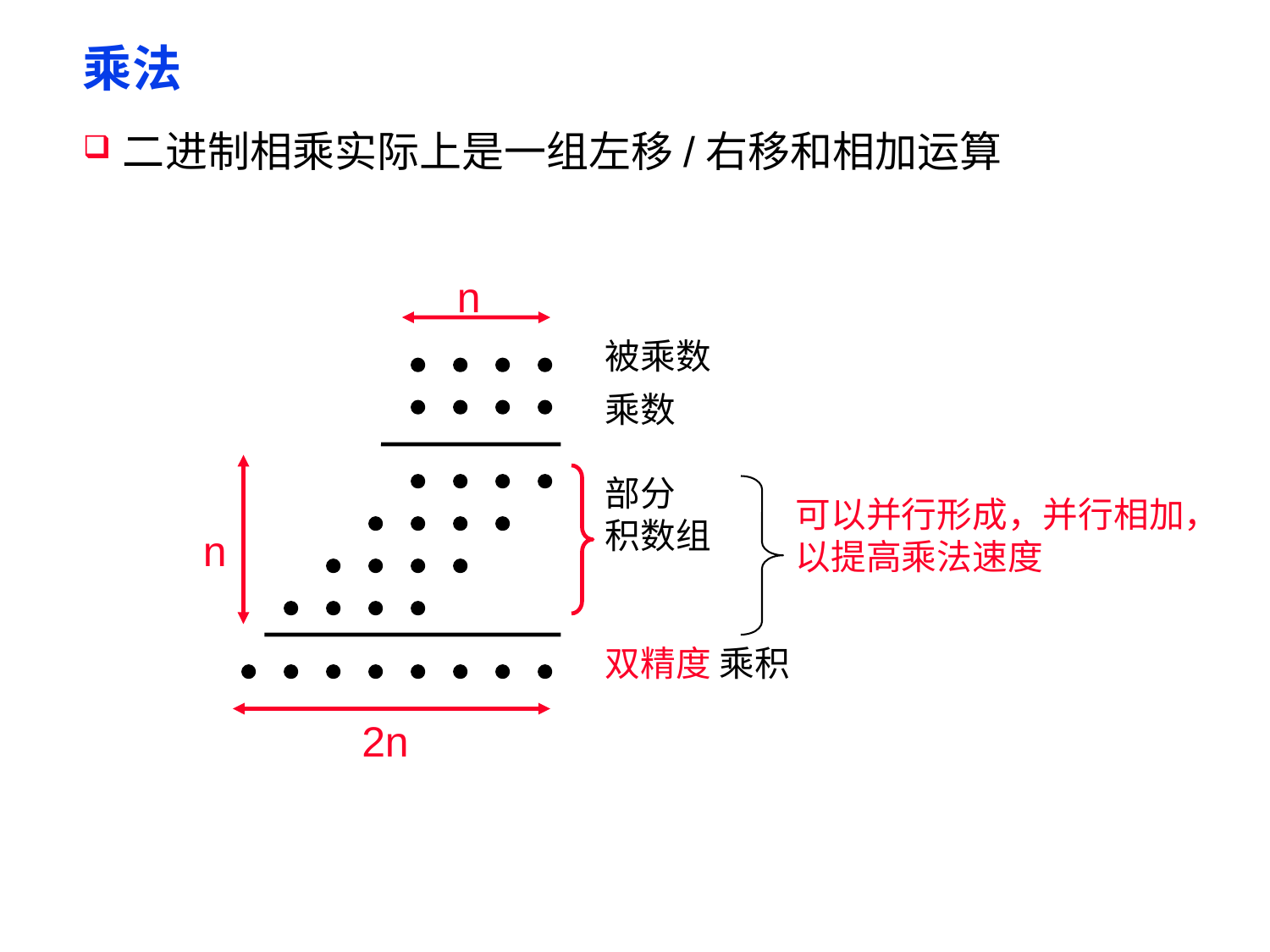

# 乘法
二进制相乘实际上是一组左移/右移和相加运算
n

被乘数

乘数

部分
积数组

可以并行形成，并行相加，以提高乘法速度
n

双精度 乘积

2n